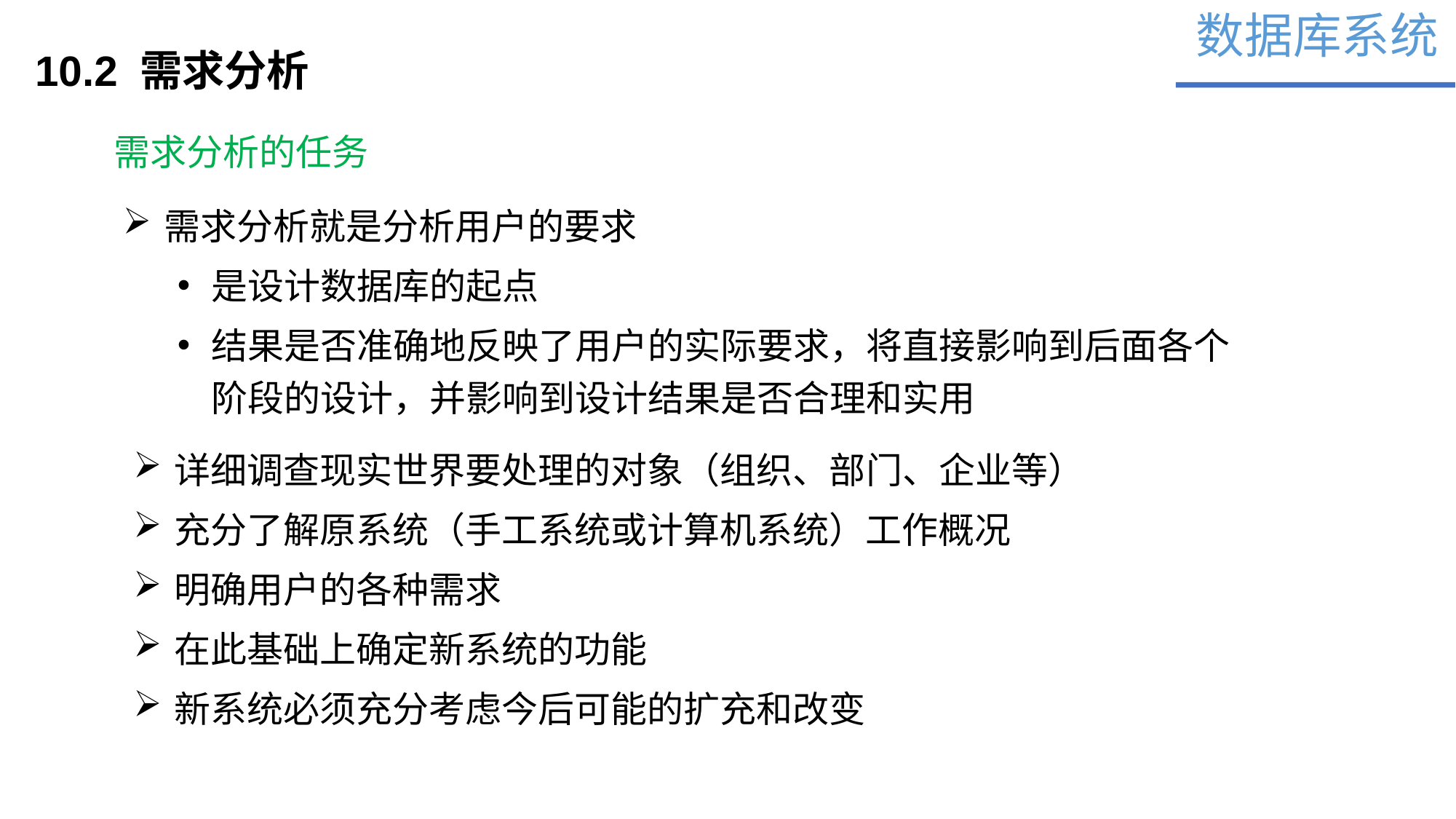

数据库系统
10.2 需求分析

需求分析的任务
需求分析就是分析用户的要求
是设计数据库的起点
结果是否准确地反映了用户的实际要求，将直接影响到后面各个阶段的设计，并影响到设计结果是否合理和实用
详细调查现实世界要处理的对象（组织、部门、企业等）
充分了解原系统（手工系统或计算机系统）工作概况
明确用户的各种需求
在此基础上确定新系统的功能
新系统必须充分考虑今后可能的扩充和改变